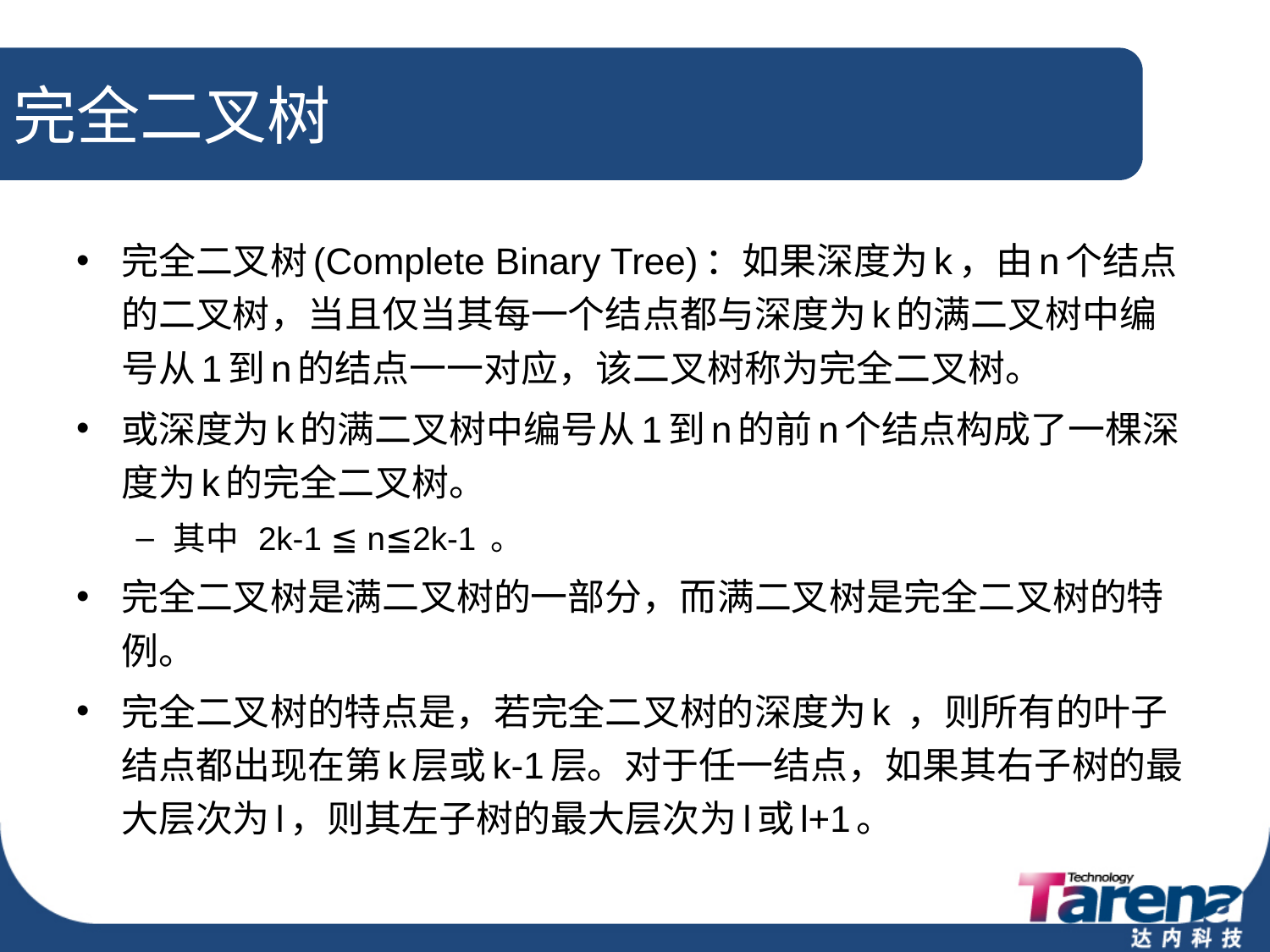

# 完全二叉树
完全二叉树(Complete Binary Tree)：如果深度为k，由n个结点的二叉树，当且仅当其每一个结点都与深度为k的满二叉树中编号从1到n的结点一一对应，该二叉树称为完全二叉树。
或深度为k的满二叉树中编号从1到n的前n个结点构成了一棵深度为k的完全二叉树。
其中  2k-1 ≦ n≦2k-1 。
完全二叉树是满二叉树的一部分，而满二叉树是完全二叉树的特例。
完全二叉树的特点是，若完全二叉树的深度为k ，则所有的叶子结点都出现在第k层或k-1层。对于任一结点，如果其右子树的最大层次为l，则其左子树的最大层次为l或l+1。